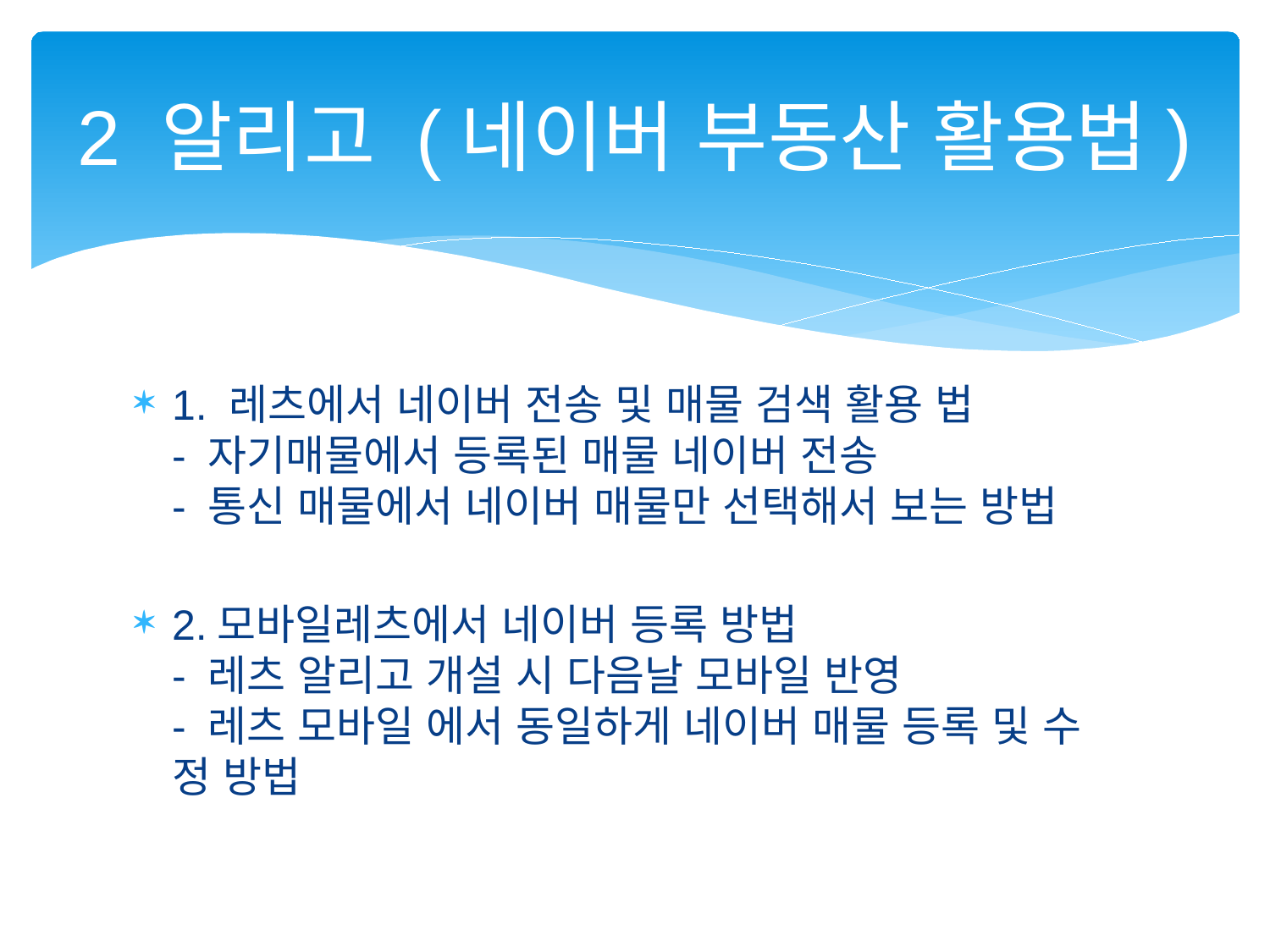

# 2 알리고 (네이버 부동산 활용법)
1. 레츠에서 네이버 전송 및 매물 검색 활용 법
- 자기매물에서 등록된 매물 네이버 전송
- 통신 매물에서 네이버 매물만 선택해서 보는 방법

2.모바일레츠에서 네이버 등록 방법
- 레츠 알리고 개설 시 다음날 모바일 반영
- 레츠 모바일 에서 동일하게 네이버 매물 등록 및 수   정 방법